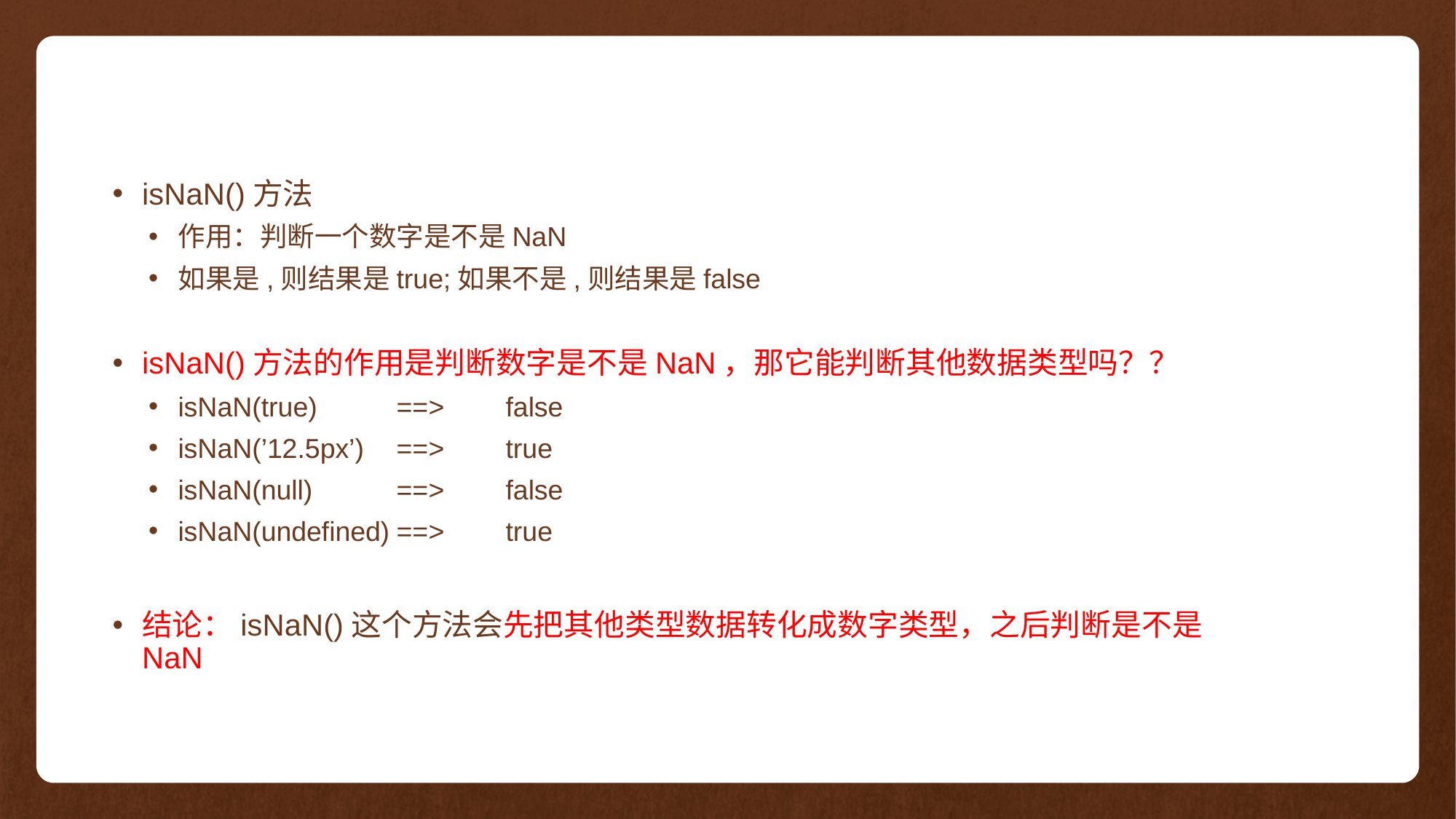

isNaN()方法
作用：判断一个数字是不是NaN
如果是,则结果是true;如果不是,则结果是false

isNaN()方法的作用是判断数字是不是NaN，那它能判断其他数据类型吗？？
isNaN(true)	==>	false
isNaN(’12.5px’)	==>	true
isNaN(null)	==>	false
isNaN(undefined)	==>	true

结论：isNaN()这个方法会先把其他类型数据转化成数字类型，之后判断是不是NaN